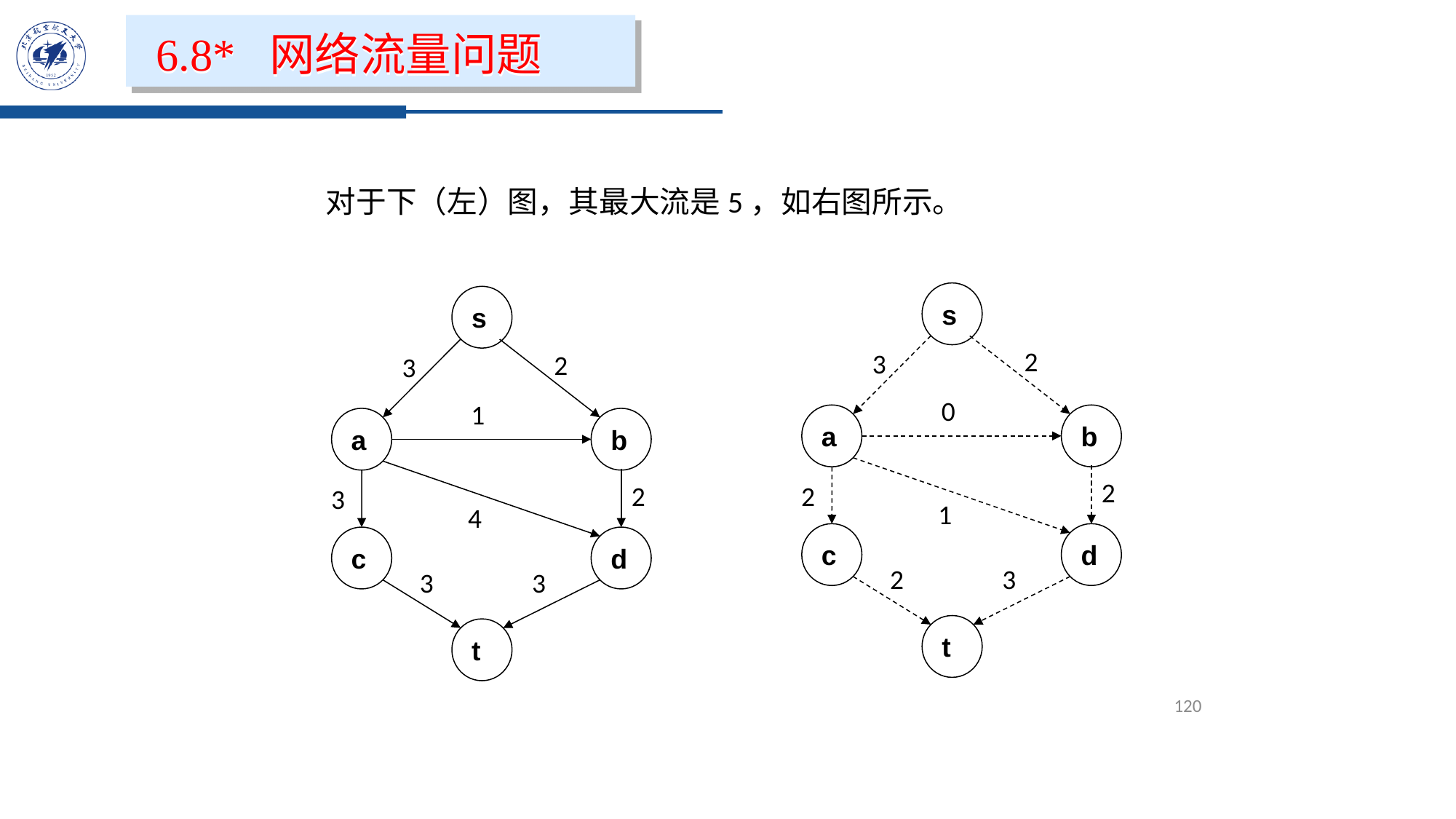

6.8*  网络流量问题
对于下（左）图，其最大流是5，如右图所示。
s
2
3
0
a
b
2
2
1
c
d
2
3
t
s
2
3
1
a
b
2
3
4
c
d
3
3
t
120